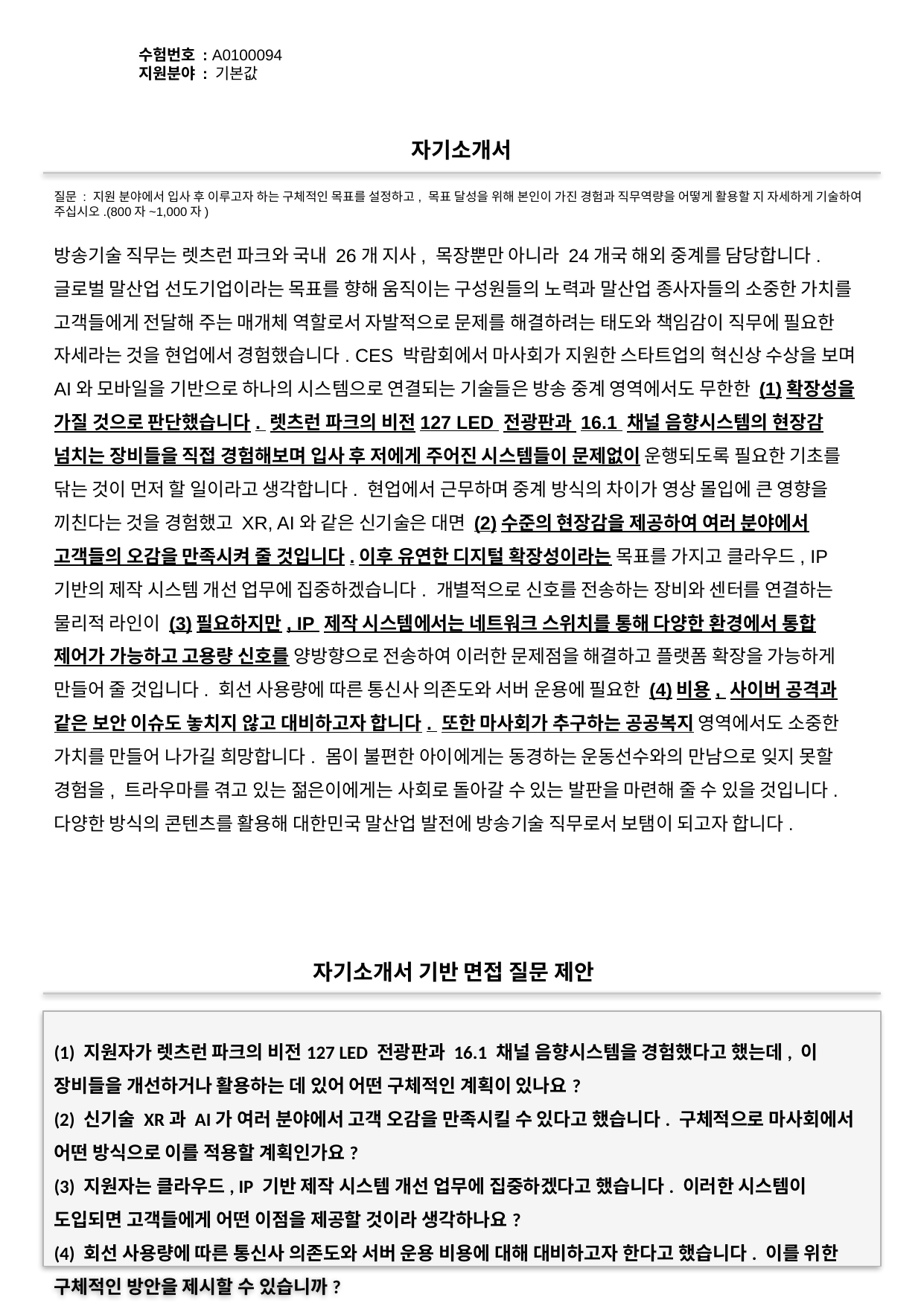

수험번호 : A0100094
지원분야 : 기본값
#

자기소개서

질문 : 지원 분야에서 입사 후 이루고자 하는 구체적인 목표를 설정하고, 목표 달성을 위해 본인이 가진 경험과 직무역량을 어떻게 활용할 지 자세하게 기술하여 주십시오.(800자~1,000자)

방송기술 직무는 렛츠런 파크와 국내 26개 지사, 목장뿐만 아니라 24개국 해외 중계를 담당합니다. 글로벌 말산업 선도기업이라는 목표를 향해 움직이는 구성원들의 노력과 말산업 종사자들의 소중한 가치를 고객들에게 전달해 주는 매개체 역할로서 자발적으로 문제를 해결하려는 태도와 책임감이 직무에 필요한 자세라는 것을 현업에서 경험했습니다. CES 박람회에서 마사회가 지원한 스타트업의 혁신상 수상을 보며 AI와 모바일을 기반으로 하나의 시스템으로 연결되는 기술들은 방송 중계 영역에서도 무한한 (1)확장성을 가질 것으로 판단했습니다. 렛츠런 파크의 비전127 LED 전광판과 16.1 채널 음향시스템의 현장감 넘치는 장비들을 직접 경험해보며 입사 후 저에게 주어진 시스템들이 문제없이 운행되도록 필요한 기초를 닦는 것이 먼저 할 일이라고 생각합니다. 현업에서 근무하며 중계 방식의 차이가 영상 몰입에 큰 영향을 끼친다는 것을 경험했고 XR, AI와 같은 신기술은 대면 (2)수준의 현장감을 제공하여 여러 분야에서 고객들의 오감을 만족시켜 줄 것입니다.이후 유연한 디지털 확장성이라는 목표를 가지고 클라우드, IP 기반의 제작 시스템 개선 업무에 집중하겠습니다. 개별적으로 신호를 전송하는 장비와 센터를 연결하는 물리적 라인이 (3)필요하지만, IP 제작 시스템에서는 네트워크 스위치를 통해 다양한 환경에서 통합 제어가 가능하고 고용량 신호를 양방향으로 전송하여 이러한 문제점을 해결하고 플랫폼 확장을 가능하게 만들어 줄 것입니다. 회선 사용량에 따른 통신사 의존도와 서버 운용에 필요한 (4)비용, 사이버 공격과 같은 보안 이슈도 놓치지 않고 대비하고자 합니다. 또한 마사회가 추구하는 공공복지 영역에서도 소중한 가치를 만들어 나가길 희망합니다. 몸이 불편한 아이에게는 동경하는 운동선수와의 만남으로 잊지 못할 경험을, 트라우마를 겪고 있는 젊은이에게는 사회로 돌아갈 수 있는 발판을 마련해 줄 수 있을 것입니다. 다양한 방식의 콘텐츠를 활용해 대한민국 말산업 발전에 방송기술 직무로서 보탬이 되고자 합니다.

자기소개서 기반 면접 질문 제안

(1) 지원자가 렛츠런 파크의 비전127 LED 전광판과 16.1 채널 음향시스템을 경험했다고 했는데, 이 장비들을 개선하거나 활용하는 데 있어 어떤 구체적인 계획이 있나요?
(2) 신기술 XR과 AI가 여러 분야에서 고객 오감을 만족시킬 수 있다고 했습니다. 구체적으로 마사회에서 어떤 방식으로 이를 적용할 계획인가요?
(3) 지원자는 클라우드, IP 기반 제작 시스템 개선 업무에 집중하겠다고 했습니다. 이러한 시스템이 도입되면 고객들에게 어떤 이점을 제공할 것이라 생각하나요?
(4) 회선 사용량에 따른 통신사 의존도와 서버 운용 비용에 대해 대비하고자 한다고 했습니다. 이를 위한 구체적인 방안을 제시할 수 있습니까?